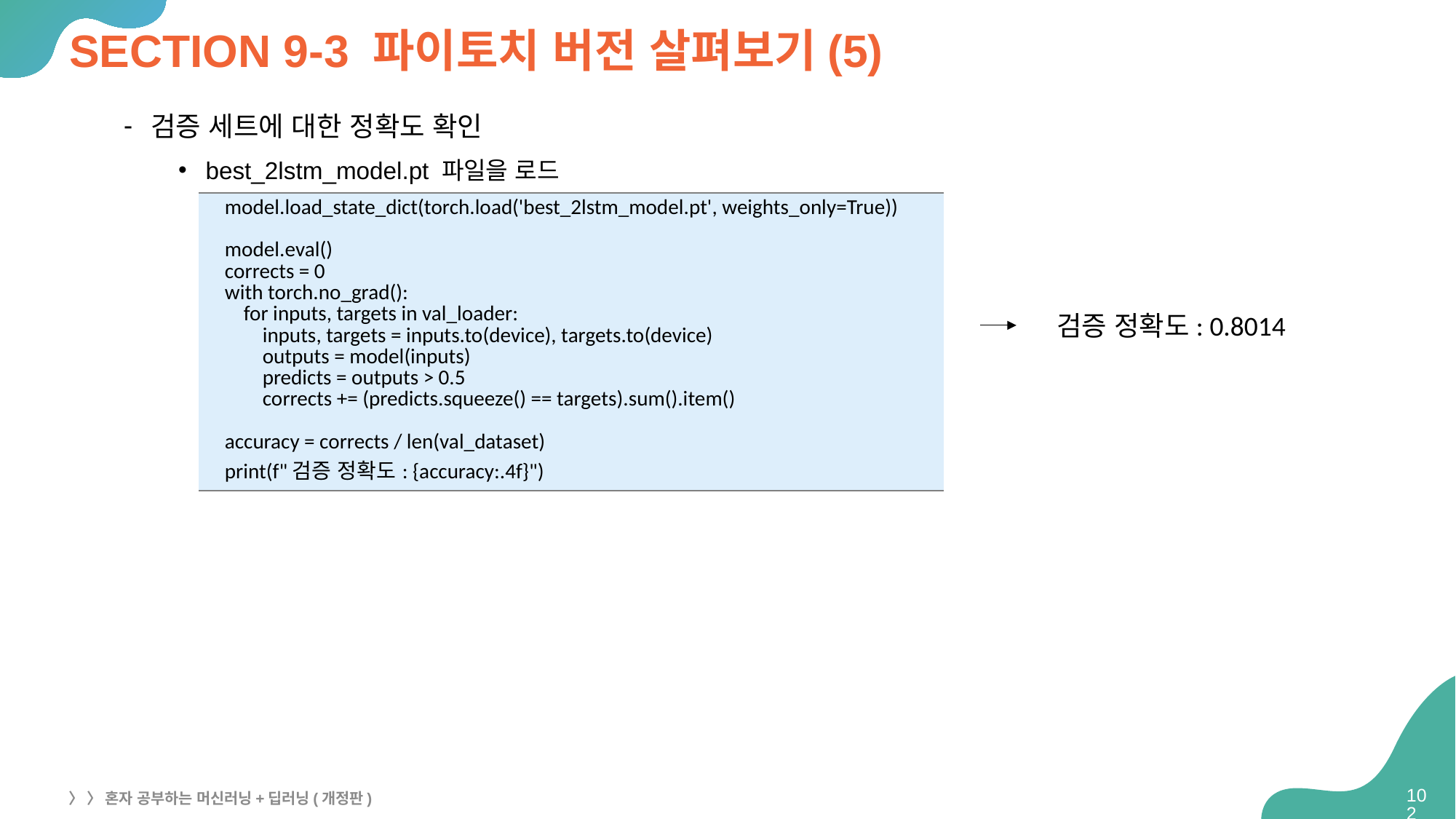

# SECTION 9-3 파이토치 버전 살펴보기(5)
검증 세트에 대한 정확도 확인
best_2lstm_model.pt 파일을 로드
| model.load\_state\_dict(torch.load('best\_2lstm\_model.pt', weights\_only=True)) model.eval() corrects = 0 with torch.no\_grad(): for inputs, targets in val\_loader: inputs, targets = inputs.to(device), targets.to(device) outputs = model(inputs) predicts = outputs > 0.5 corrects += (predicts.squeeze() == targets).sum().item() accuracy = corrects / len(val\_dataset) print(f"검증 정확도: {accuracy:.4f}") |
| --- |
검증 정확도: 0.8014
102
〉 〉 혼자 공부하는 머신러닝+딥러닝(개정판)